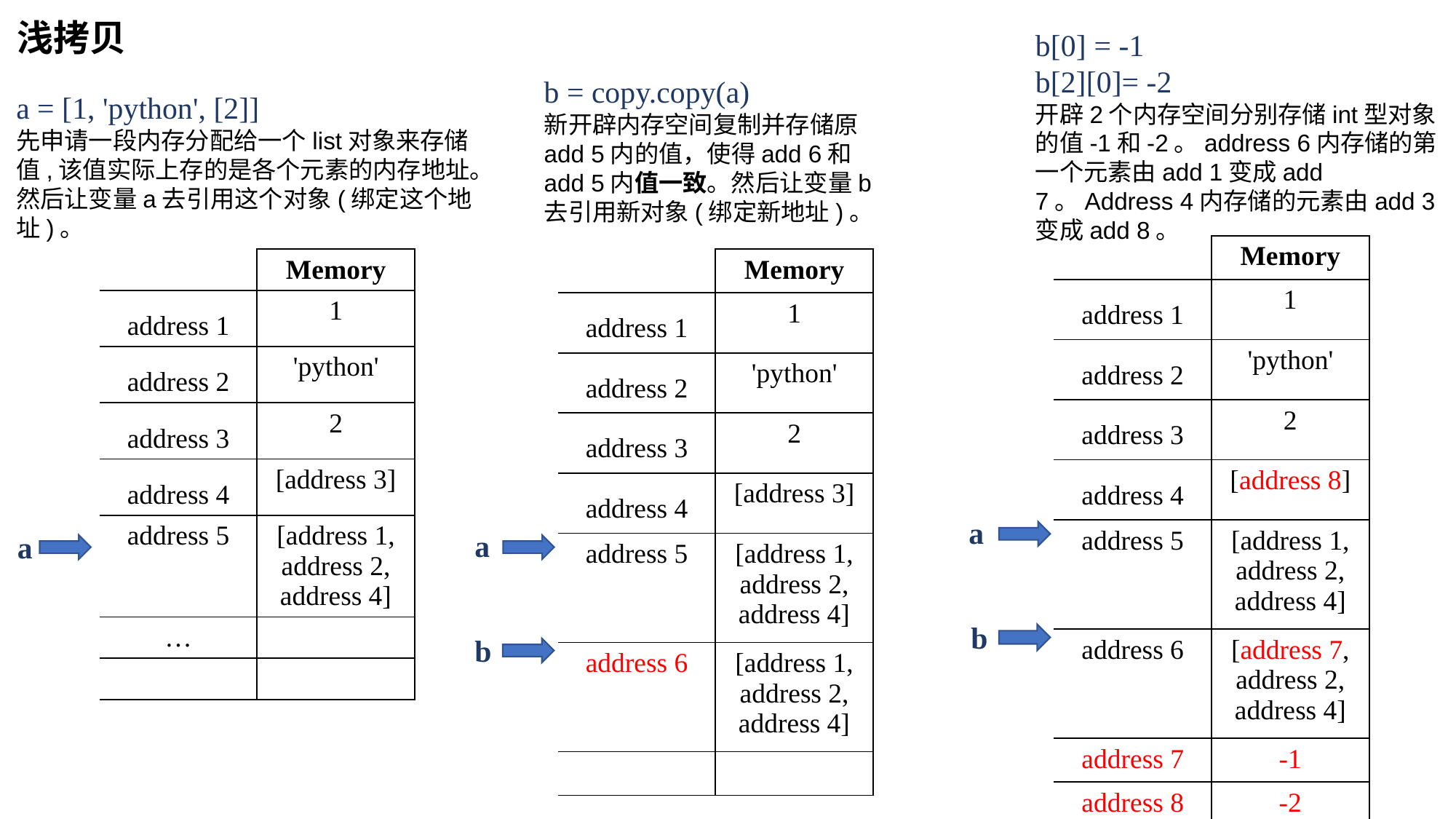

浅拷贝
b[0] = -1
b[2][0]= -2
开辟2个内存空间分别存储int型对象的值-1和-2。address 6内存储的第一个元素由add 1变成add 7。Address 4内存储的元素由add 3变成add 8。
b = copy.copy(a)
新开辟内存空间复制并存储原add 5内的值，使得add 6和add 5内值一致。然后让变量b去引用新对象(绑定新地址)。
a = [1, 'python', [2]]
先申请一段内存分配给一个list对象来存储值,该值实际上存的是各个元素的内存地址。然后让变量a去引用这个对象(绑定这个地址)。
|  | Memory |
| --- | --- |
| address 1 | 1 |
| address 2 | 'python' |
| address 3 | 2 |
| address 4 | [address 8] |
| address 5 | [address 1, address 2, address 4] |
| address 6 | [address 7, address 2, address 4] |
| address 7 | -1 |
| address 8 | -2 |
|  | Memory |
| --- | --- |
| address 1 | 1 |
| address 2 | 'python' |
| address 3 | 2 |
| address 4 | [address 3] |
| address 5 | [address 1, address 2, address 4] |
| … |  |
|  |  |
|  | Memory |
| --- | --- |
| address 1 | 1 |
| address 2 | 'python' |
| address 3 | 2 |
| address 4 | [address 3] |
| address 5 | [address 1, address 2, address 4] |
| address 6 | [address 1, address 2, address 4] |
|  |  |
a
a

a

b

b